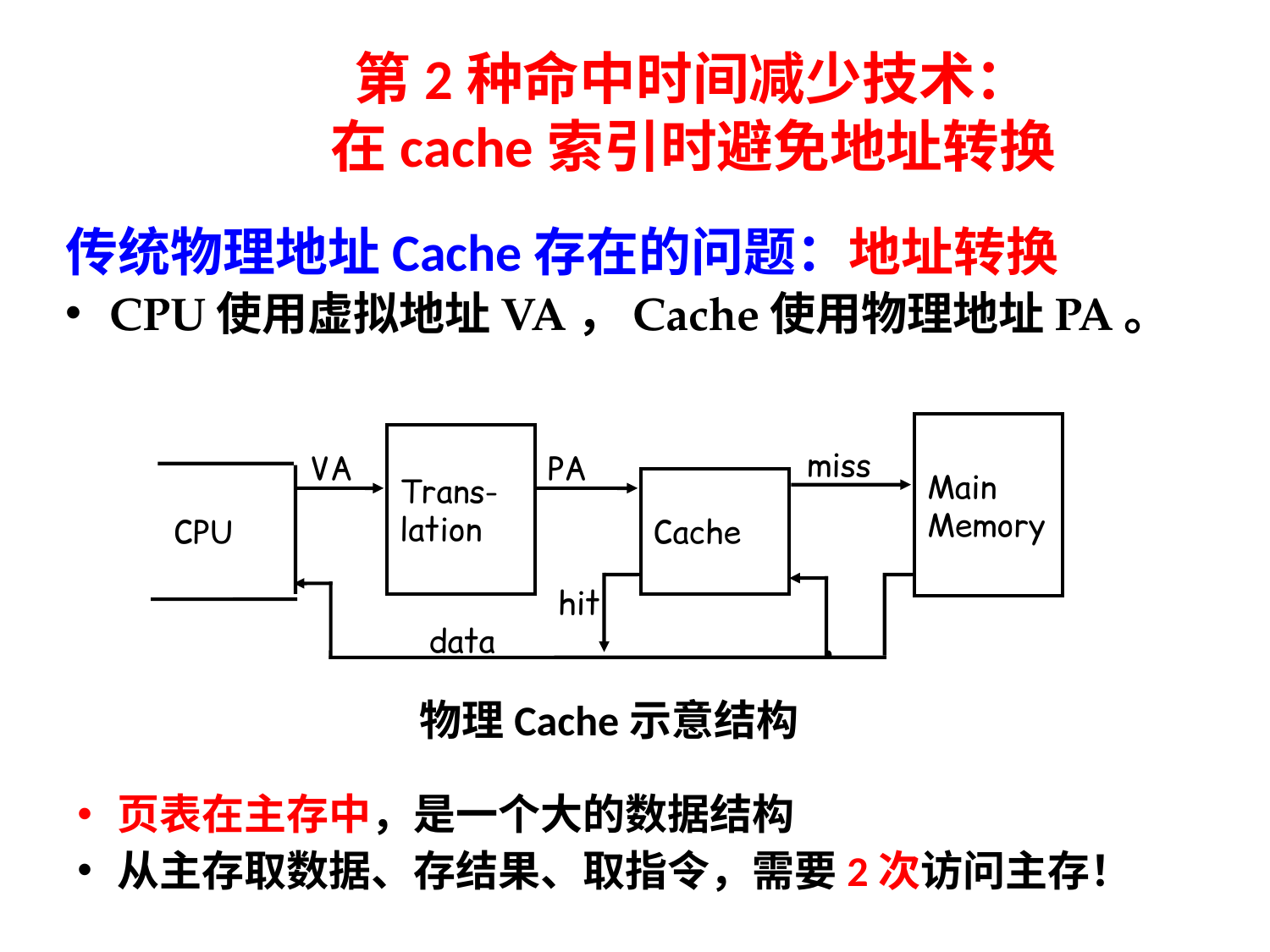

# 第2种命中时间减少技术： 在cache索引时避免地址转换
传统物理地址Cache存在的问题：地址转换
CPU使用虚拟地址VA，Cache使用物理地址PA。
Main
Memory
Trans-
lation
miss
VA
PA

Cache

CPU

hit

data

物理Cache示意结构
页表在主存中，是一个大的数据结构
从主存取数据、存结果、取指令，需要2次访问主存！
78